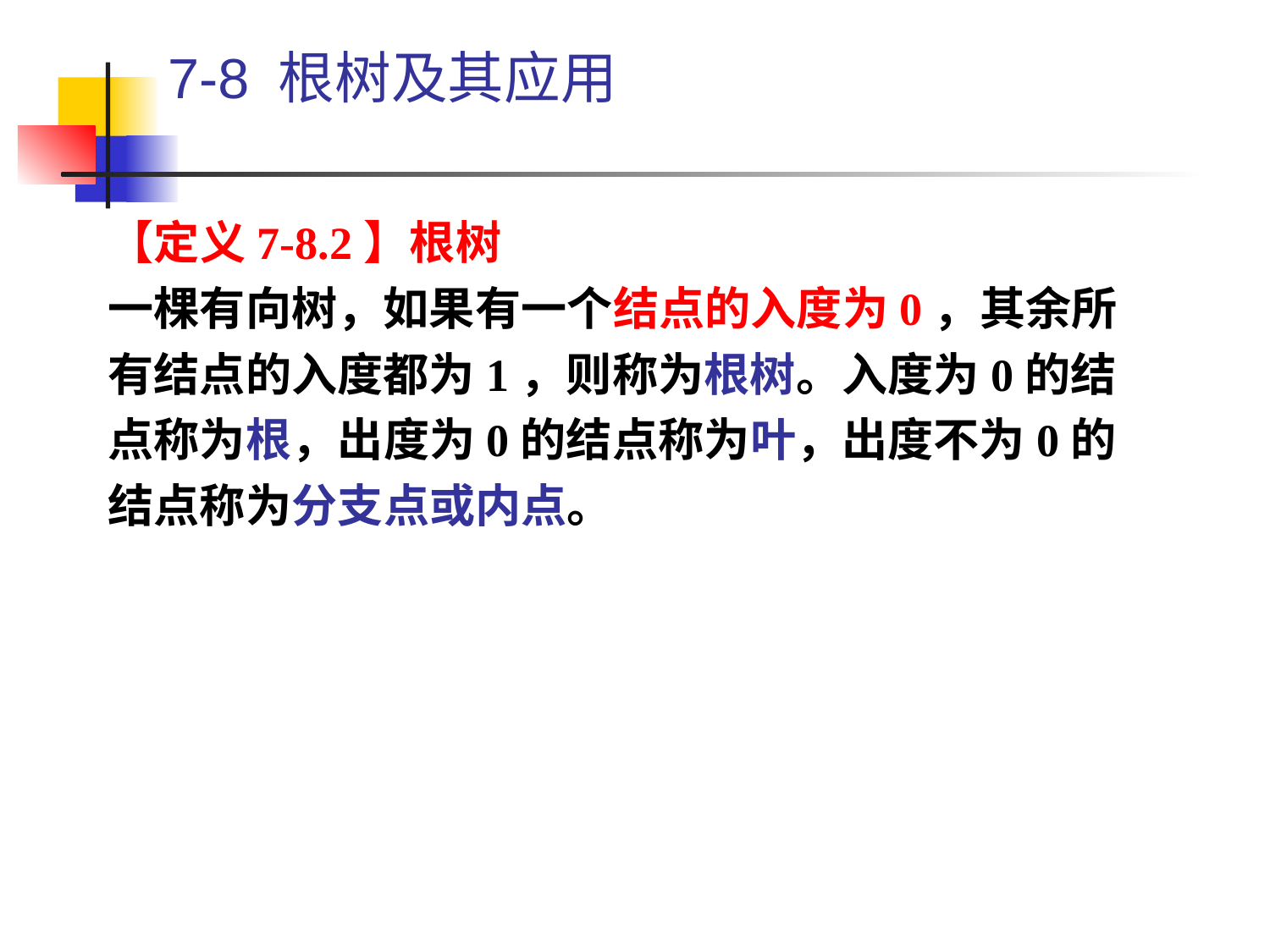

# 7-8 根树及其应用
【定义7-8.2】根树
一棵有向树，如果有一个结点的入度为0，其余所有结点的入度都为1，则称为根树。入度为0的结点称为根，出度为0的结点称为叶，出度不为0的结点称为分支点或内点。